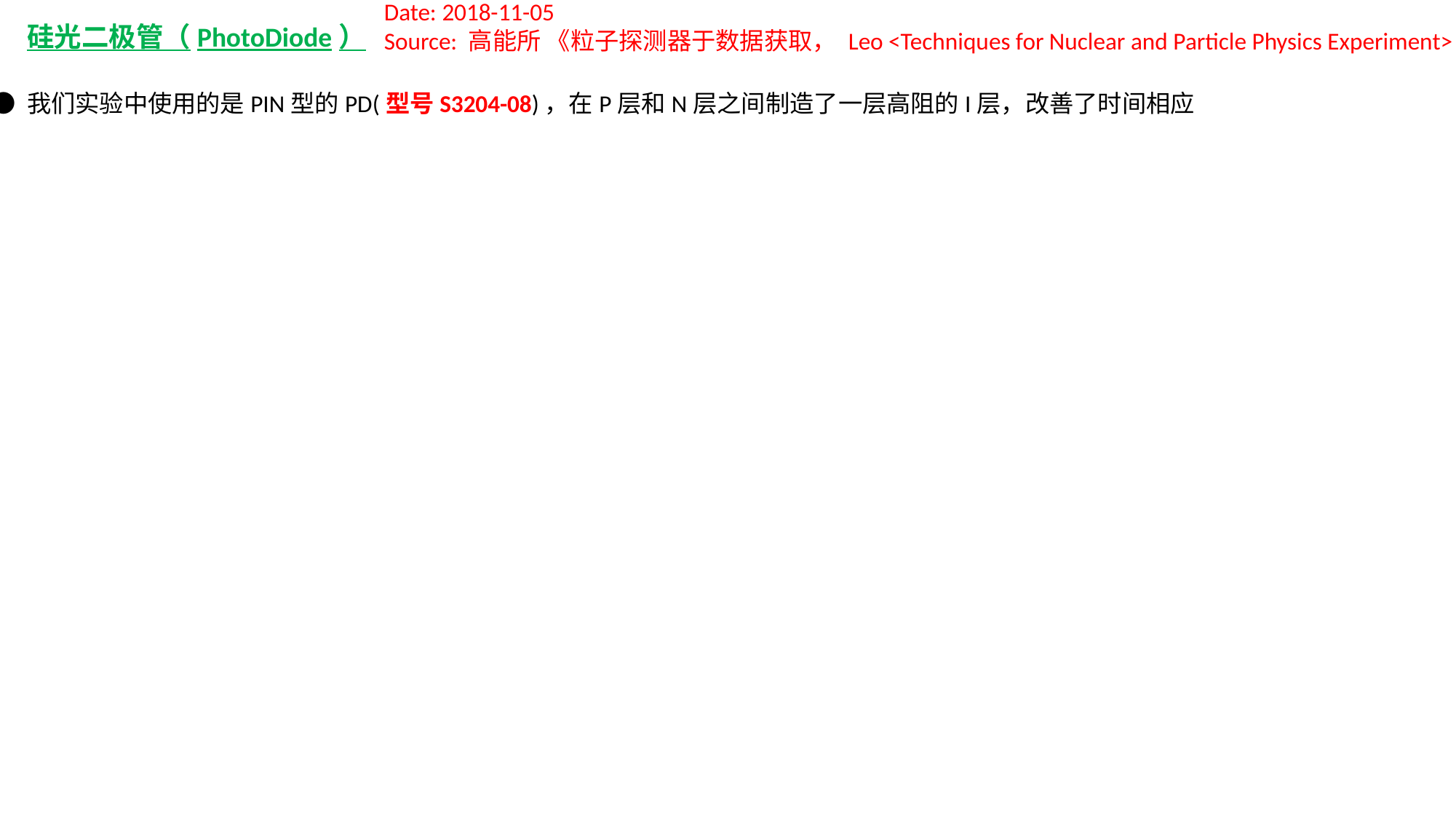

Date: 2018-11-05
Source: 高能所 《粒子探测器于数据获取， Leo <Techniques for Nuclear and Particle Physics Experiment>
硅光二极管（PhotoDiode）
● 我们实验中使用的是PIN型的PD(型号S3204-08)，在P层和N层之间制造了一层高阻的I层，改善了时间相应